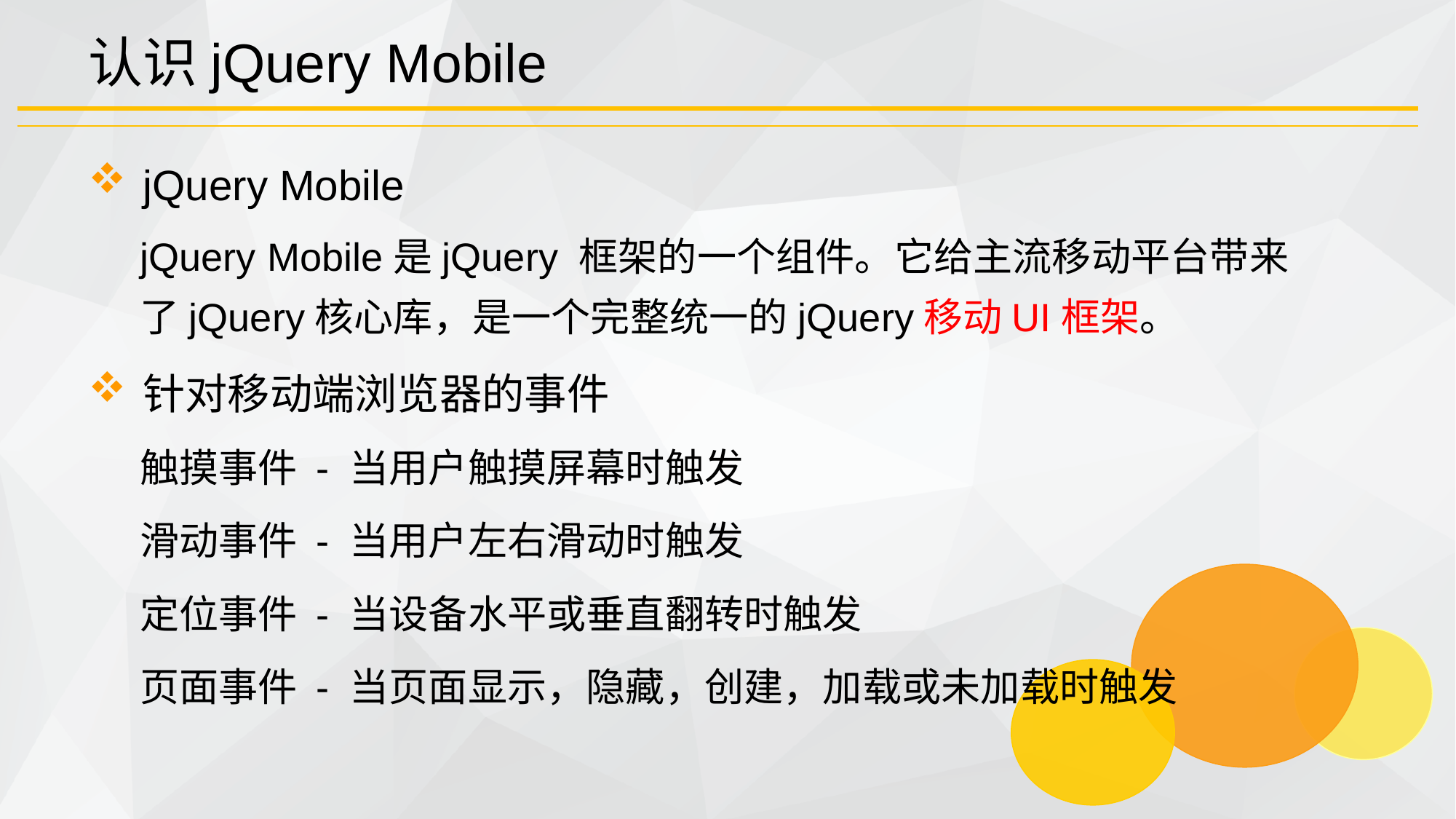

# 认识jQuery Mobile
jQuery Mobile
jQuery Mobile是jQuery 框架的一个组件。它给主流移动平台带来了jQuery核心库，是一个完整统一的jQuery移动UI框架。
针对移动端浏览器的事件
触摸事件 - 当用户触摸屏幕时触发
滑动事件 - 当用户左右滑动时触发
定位事件 - 当设备水平或垂直翻转时触发
页面事件 - 当页面显示，隐藏，创建，加载或未加载时触发